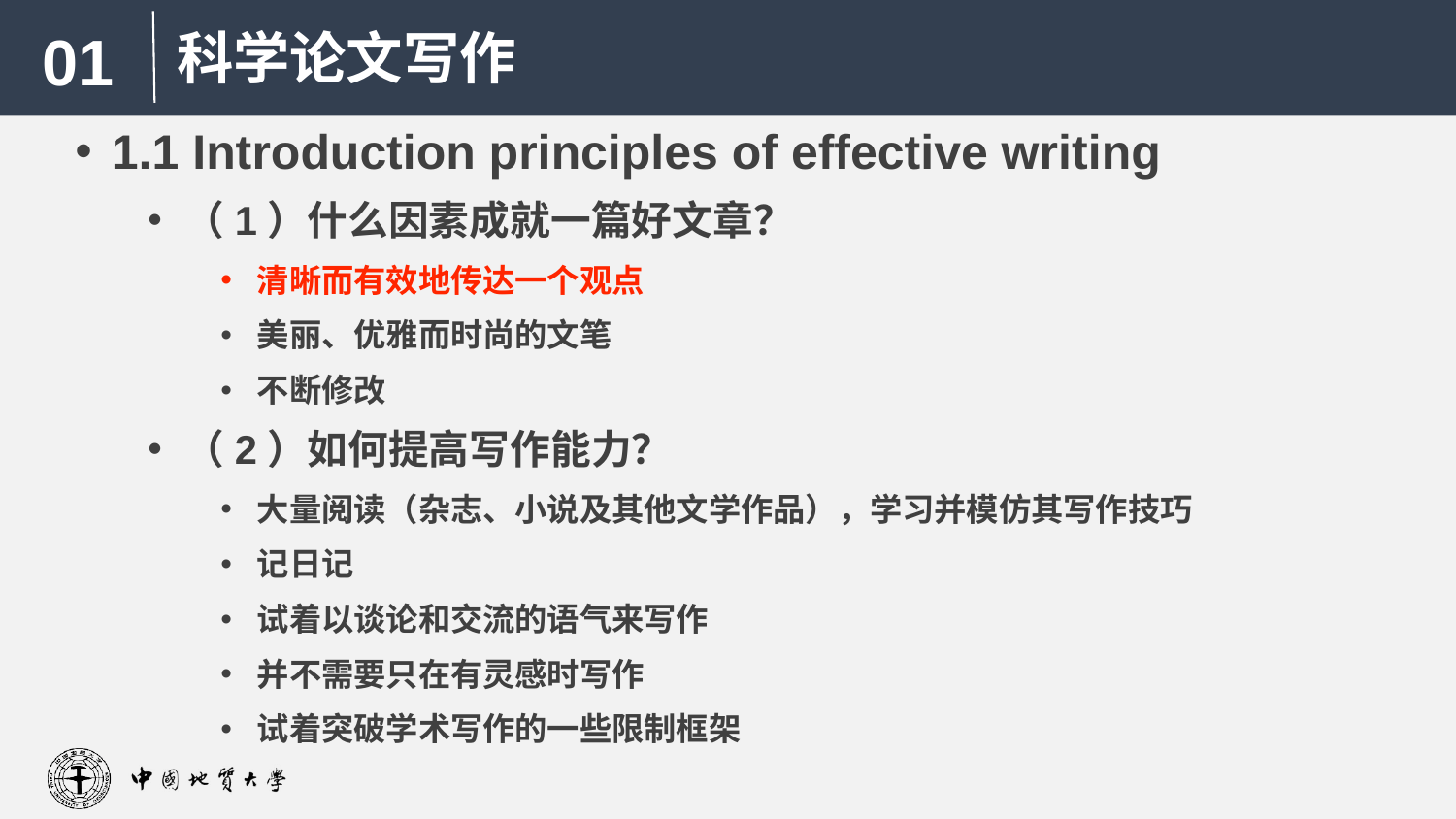

科学论文写作
01
1.1 Introduction principles of effective writing
（1）什么因素成就一篇好文章？
清晰而有效地传达一个观点
美丽、优雅而时尚的文笔
不断修改
（2）如何提高写作能力？
大量阅读（杂志、小说及其他文学作品），学习并模仿其写作技巧
记日记
试着以谈论和交流的语气来写作
并不需要只在有灵感时写作
试着突破学术写作的一些限制框架
3